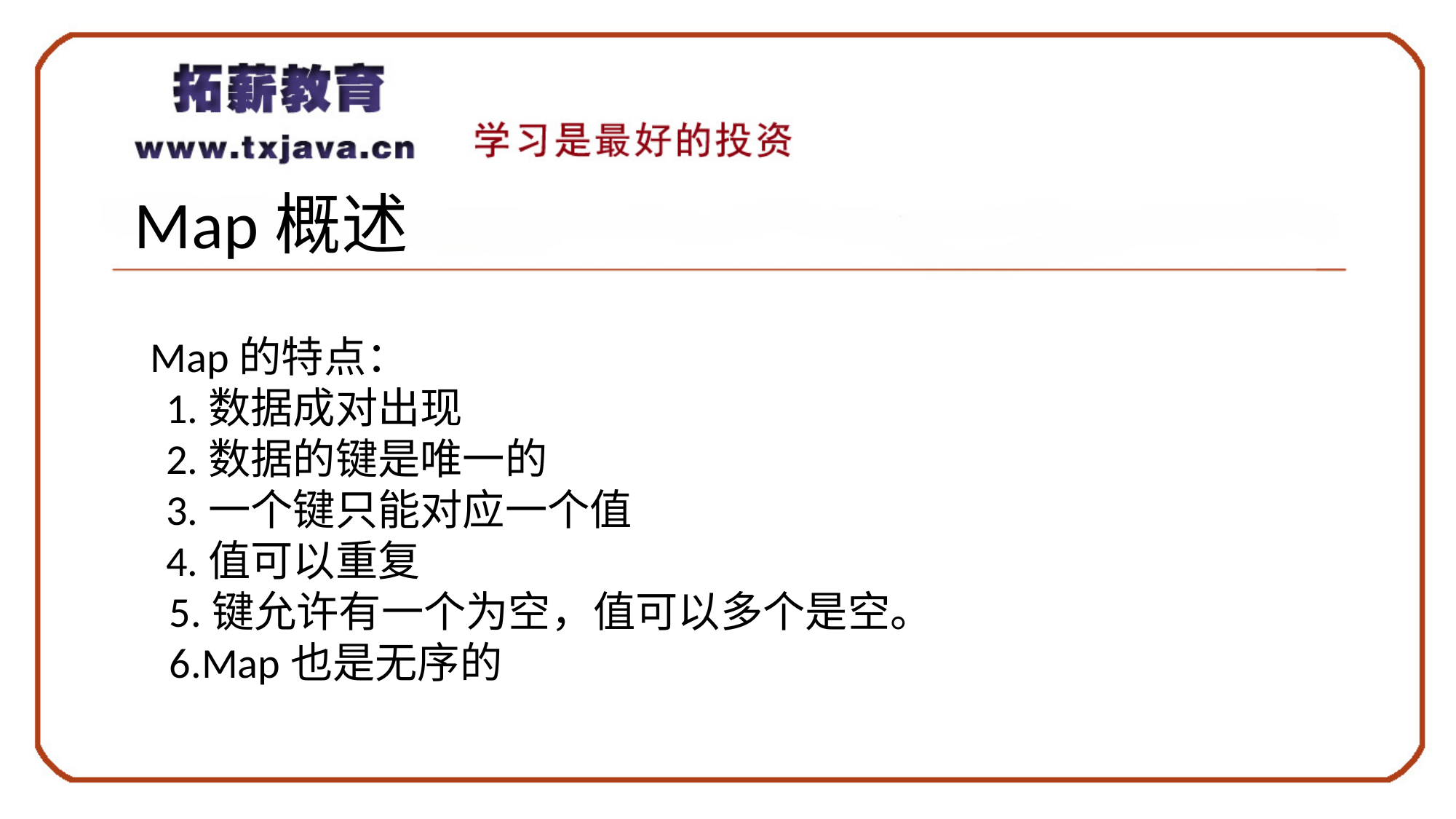

# Map概述
Map的特点：
1.数据成对出现
2.数据的键是唯一的
3.一个键只能对应一个值
4.值可以重复
  5.键允许有一个为空，值可以多个是空。
  6.Map也是无序的